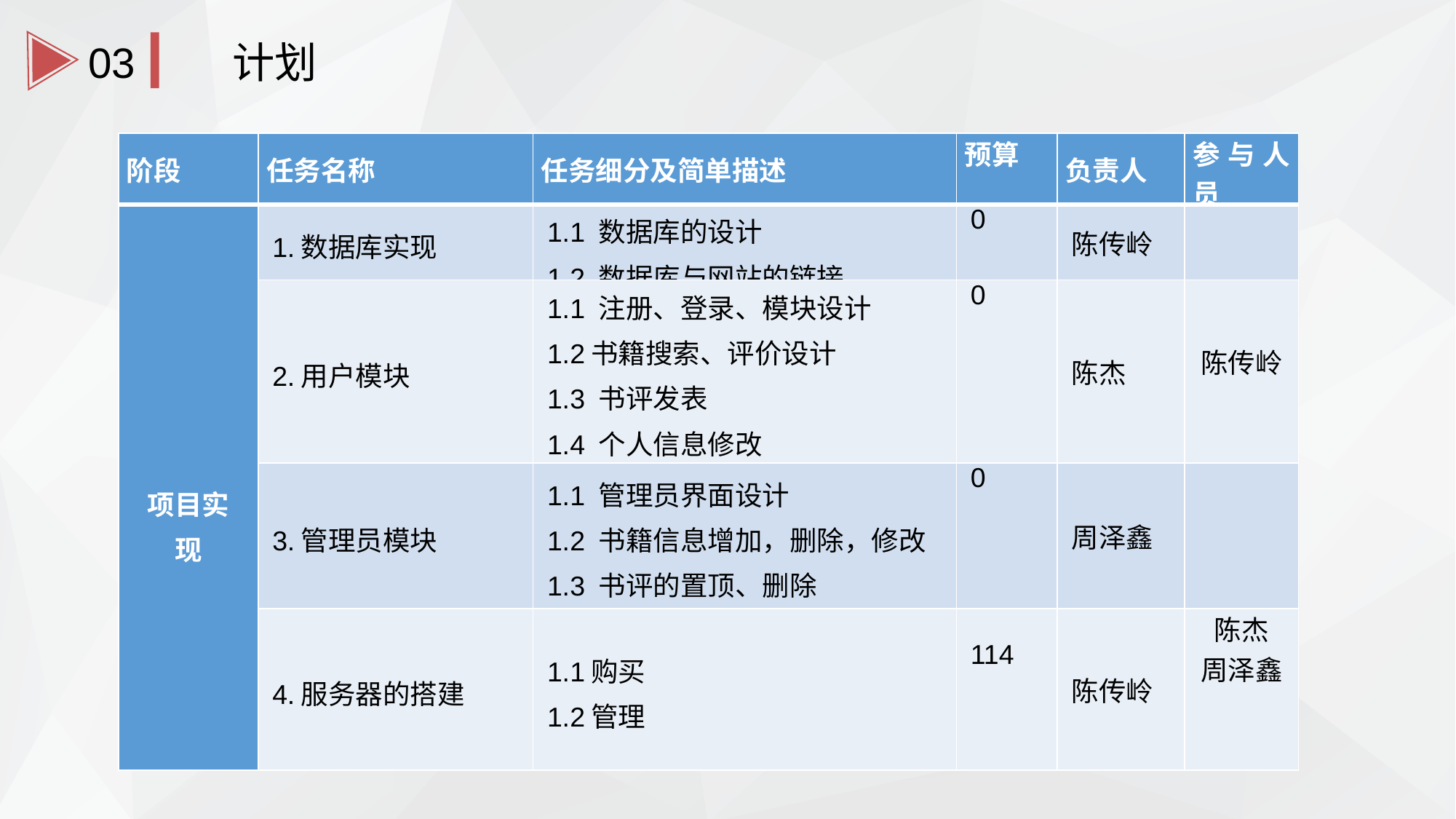

03
计划

| 阶段 | 任务名称 | 任务细分及简单描述 | 预算 | 负责人 | 参与人员 |
| --- | --- | --- | --- | --- | --- |
| 项目实现 | 1.数据库实现 | 1.1 数据库的设计 1.2 数据库与网站的链接 | 0 | 陈传岭 |  |
|  | 2.用户模块 | 1.1 注册、登录、模块设计 1.2书籍搜索、评价设计 1.3 书评发表 1.4 个人信息修改 | 0 | 陈杰 | 陈传岭 |
|  | 3.管理员模块 | 1.1 管理员界面设计 1.2 书籍信息增加，删除，修改 1.3 书评的置顶、删除 | 0 | 周泽鑫 |  |
|  | 4.服务器的搭建 | 1.1购买 1.2管理 | 114 | 陈传岭 | 陈杰 周泽鑫 |